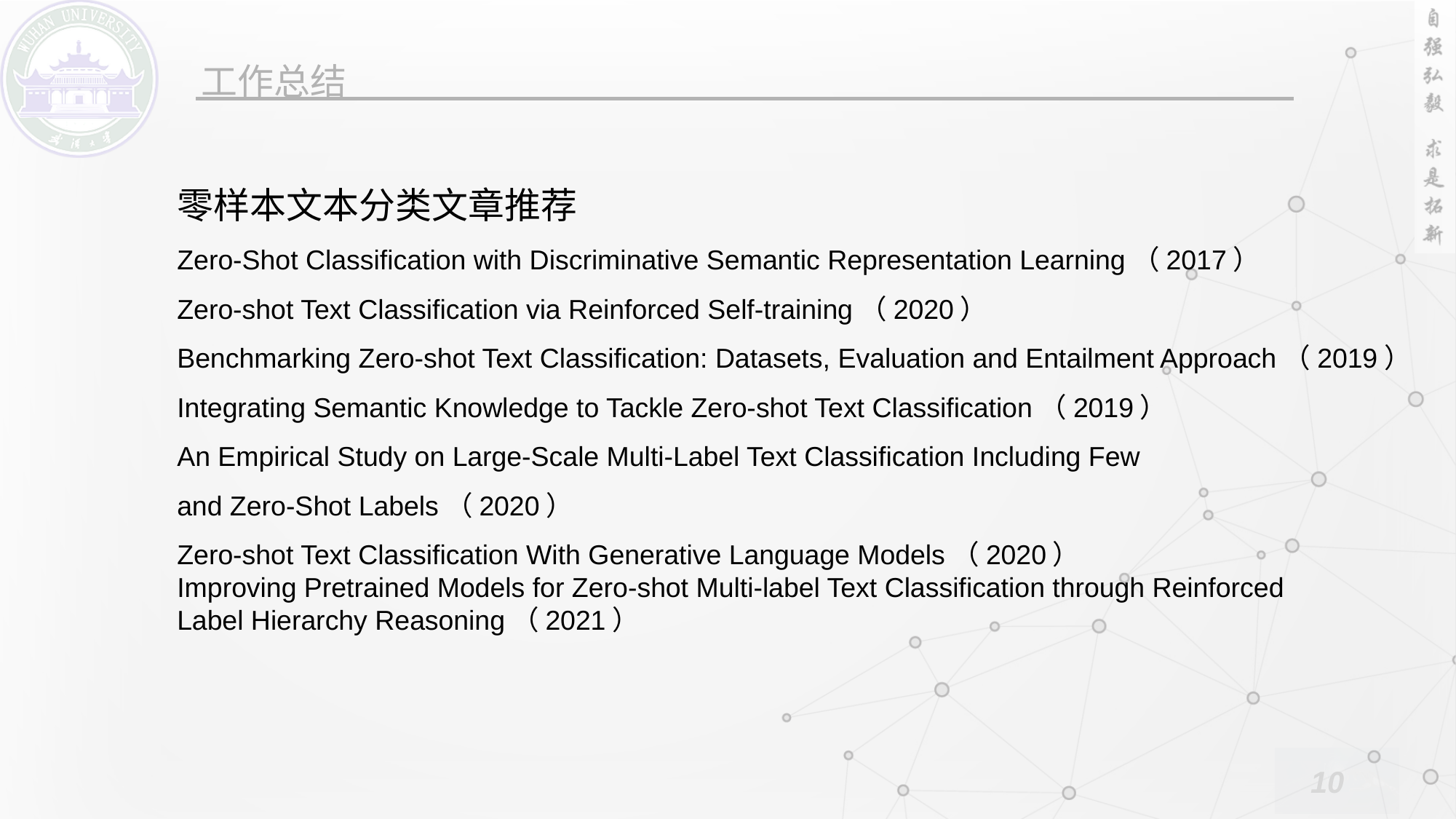

零样本文本分类文章推荐
Zero-Shot Classification with Discriminative Semantic Representation Learning（2017）
Zero-shot Text Classification via Reinforced Self-training（2020）
Benchmarking Zero-shot Text Classification: Datasets, Evaluation and Entailment Approach（2019）
Integrating Semantic Knowledge to Tackle Zero-shot Text Classification（2019）
An Empirical Study on Large-Scale Multi-Label Text Classification Including Few
and Zero-Shot Labels（2020）
Zero-shot Text Classification With Generative Language Models（2020）
Improving Pretrained Models for Zero-shot Multi-label Text Classification through Reinforced
Label Hierarchy Reasoning（2021）
10